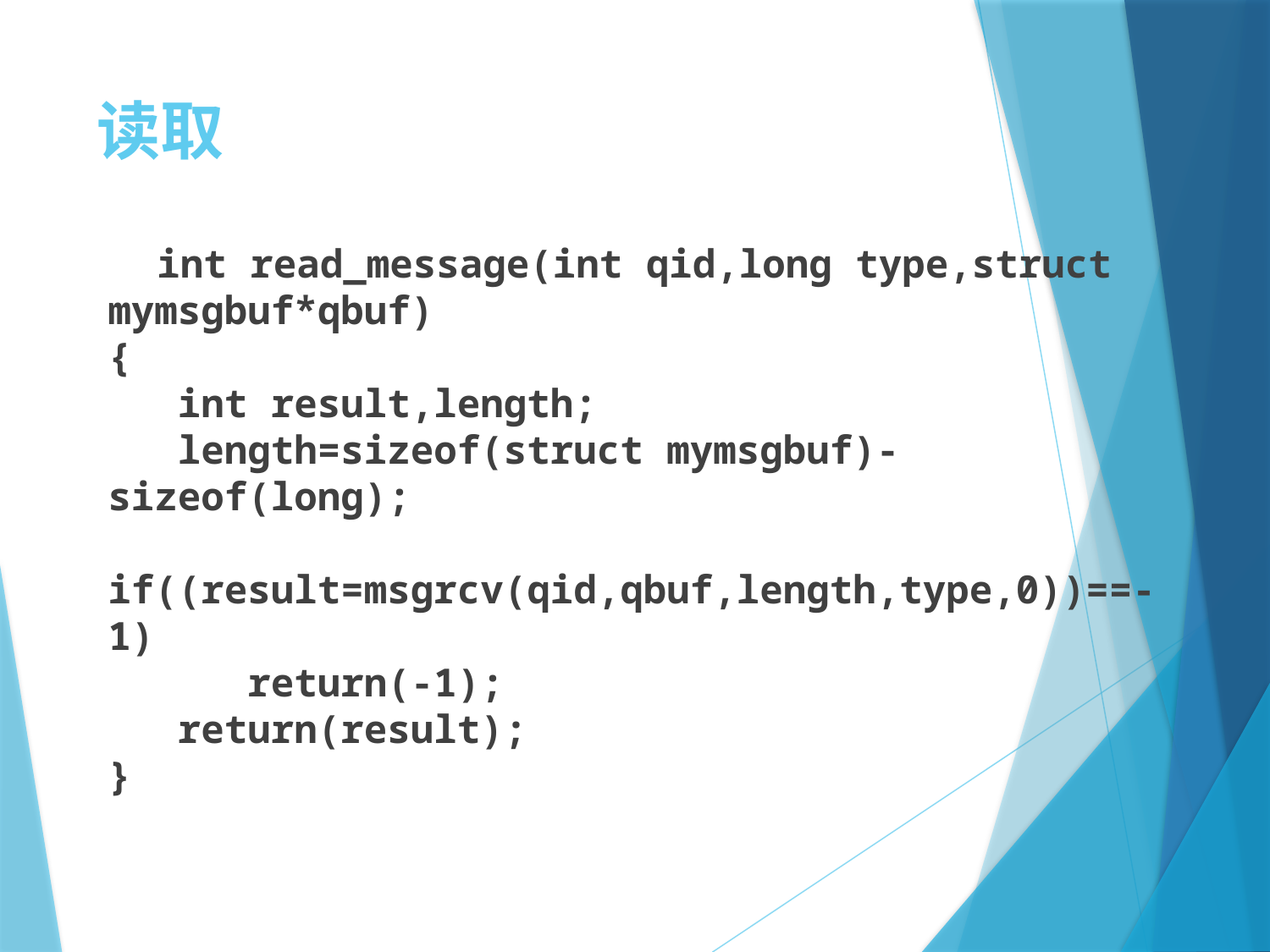

# 读取
int read_message(int qid,long type,struct mymsgbuf*qbuf)
{
   int result,length;
   length=sizeof(struct mymsgbuf)-sizeof(long);
   if((result=msgrcv(qid,qbuf,length,type,0))==-1)
      return(-1);
   return(result);
}